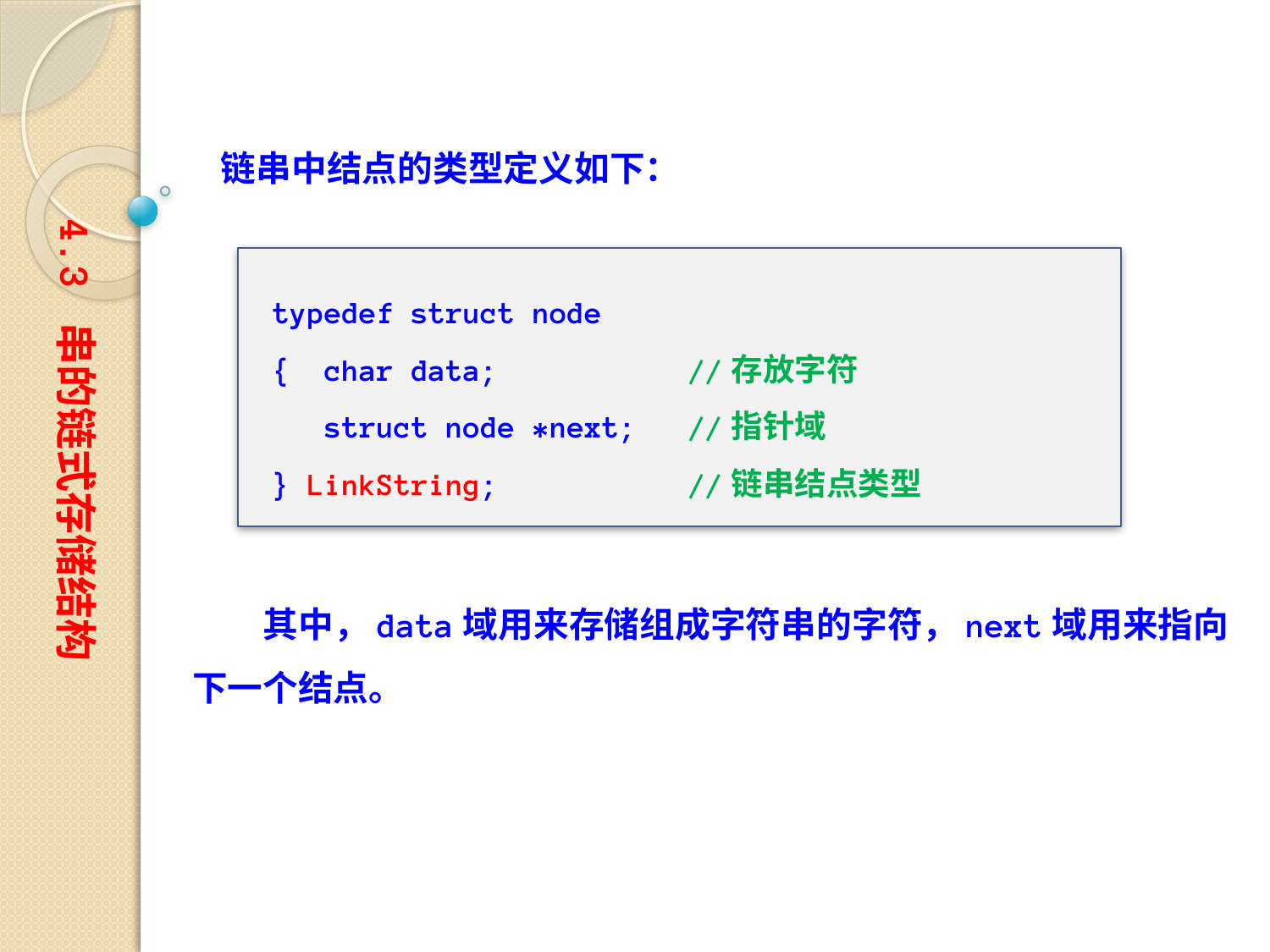

链串中结点的类型定义如下：
4.3 串的链式存储结构
typedef struct node
{  char data;		  //存放字符
   struct node *next;	  //指针域
} LinkString;		  //链串结点类型
　　其中，data域用来存储组成字符串的字符，next域用来指向下一个结点。